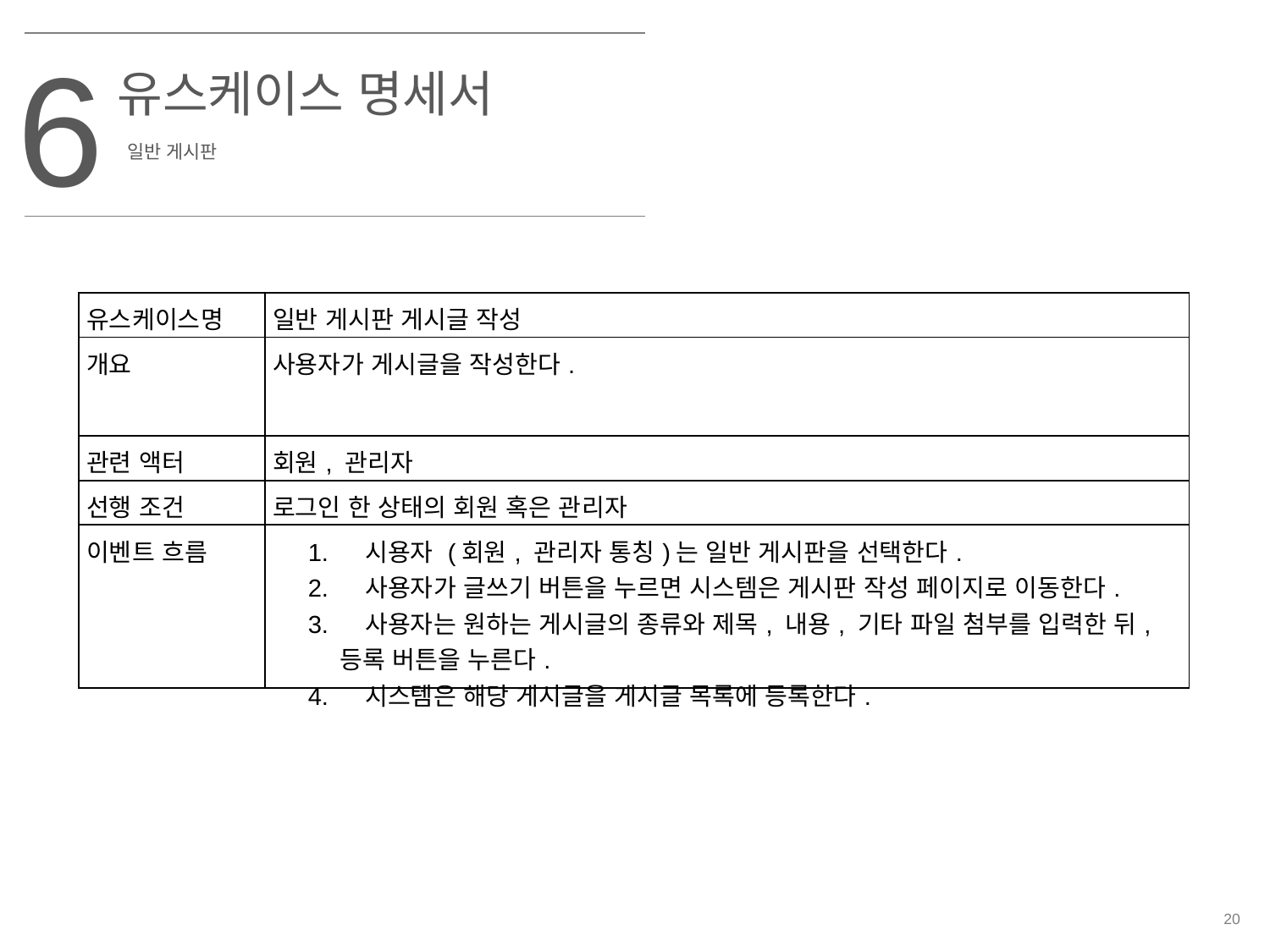

6
유스케이스 명세서
일반 게시판
| 유스케이스명 | 일반 게시판 게시글 작성 |
| --- | --- |
| 개요 | 사용자가 게시글을 작성한다. |
| 관련 액터 | 회원, 관리자 |
| 선행 조건 | 로그인 한 상태의 회원 혹은 관리자 |
| 이벤트 흐름 | 1.     시용자 (회원, 관리자 통칭)는 일반 게시판을 선택한다. 2.     사용자가 글쓰기 버튼을 누르면 시스템은 게시판 작성 페이지로 이동한다. 3.     사용자는 원하는 게시글의 종류와 제목, 내용, 기타 파일 첨부를 입력한 뒤, 등록 버튼을 누른다. 4.     시스템은 해당 게시글을 게시글 목록에 등록한다. |